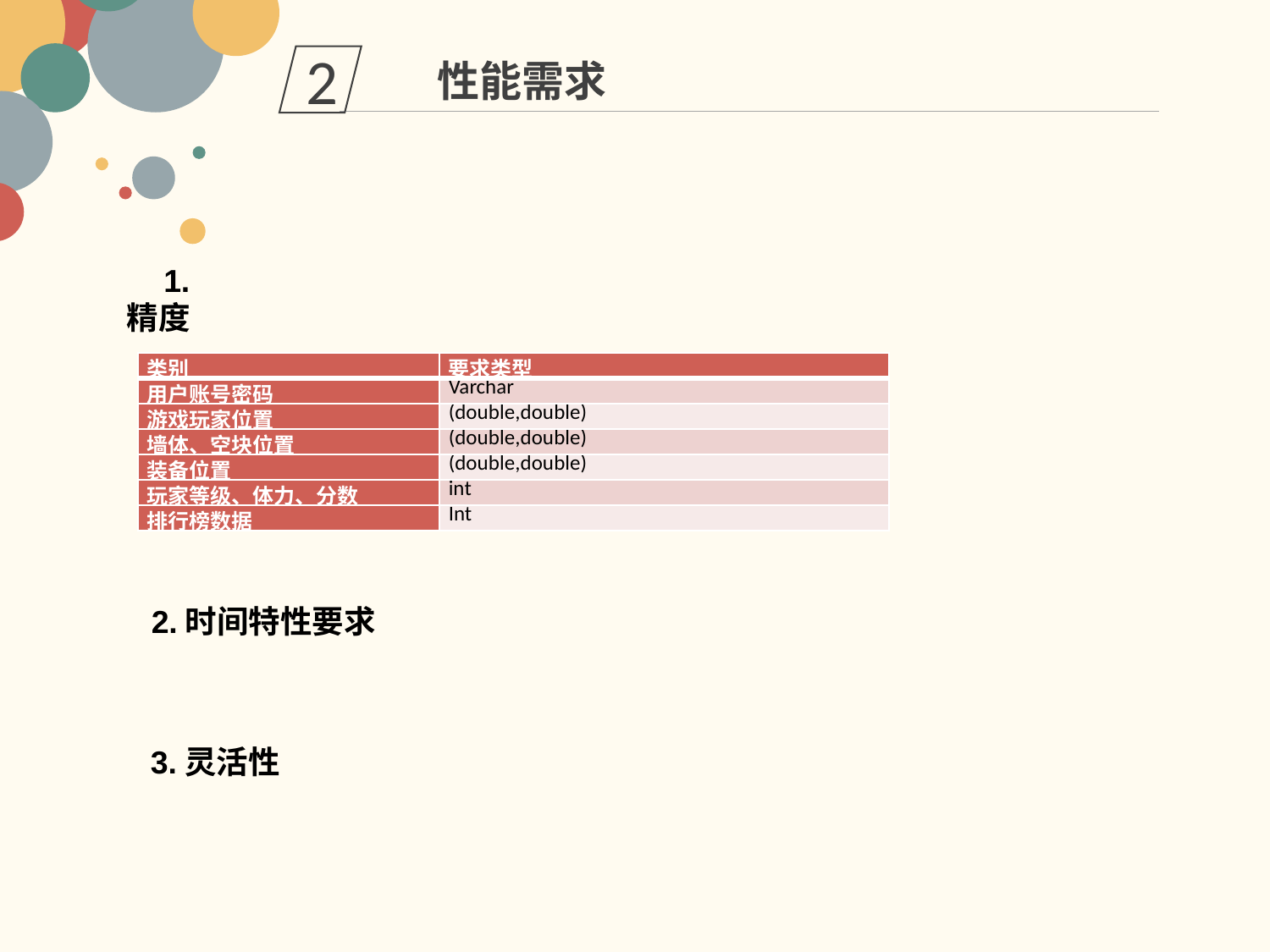

2
性能需求
1.精度
| 类别 | 要求类型 |
| --- | --- |
| 用户账号密码 | Varchar |
| 游戏玩家位置 | (double,double) |
| 墙体、空块位置 | (double,double) |
| 装备位置 | (double,double) |
| 玩家等级、体力、分数 | int |
| 排行榜数据 | Int |
2.时间特性要求
3.灵活性